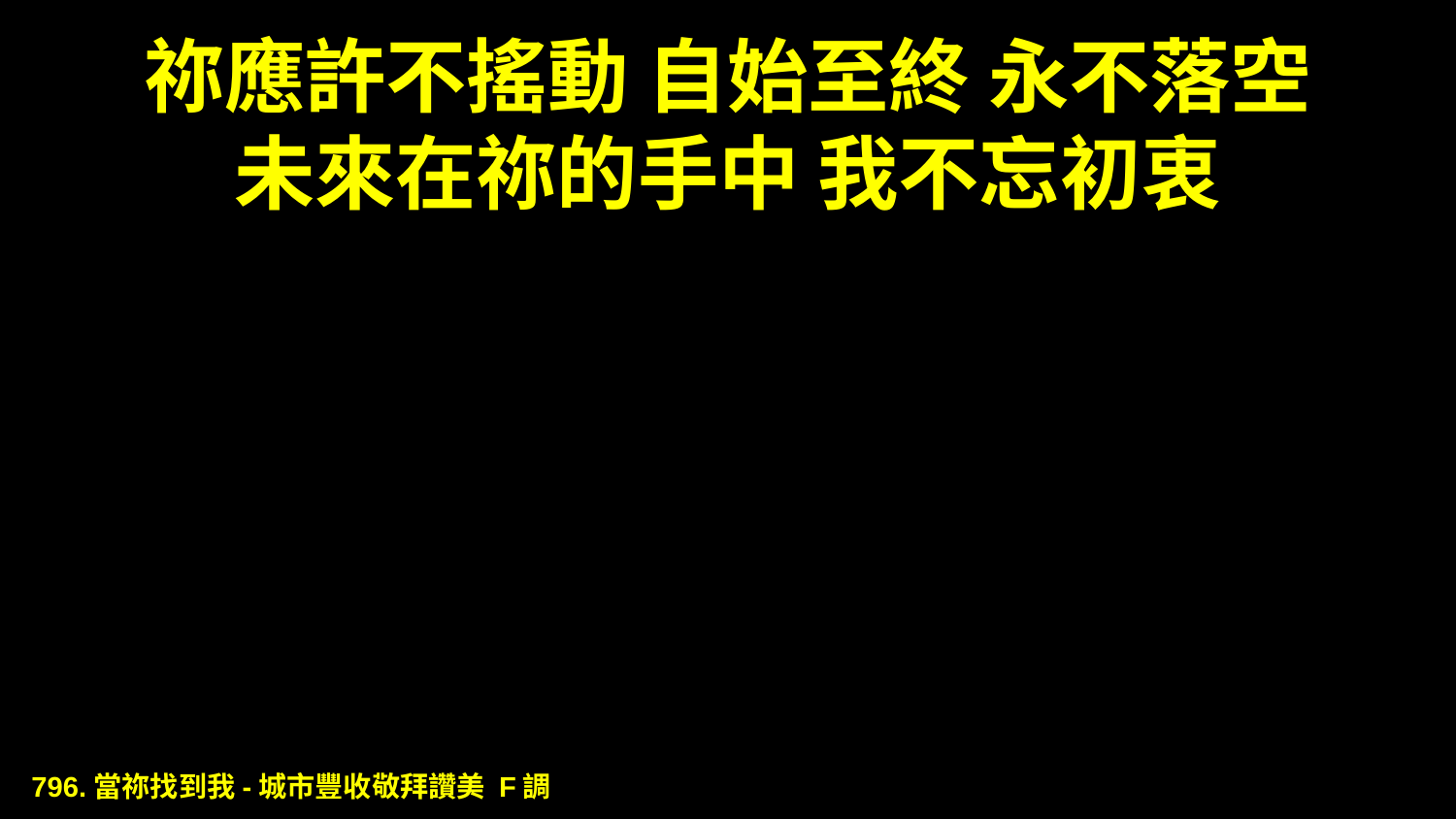

# 祢應許不搖動 自始至終 永不落空 未來在祢的手中 我不忘初衷
796.當祢找到我-城市豐收敬拜讚美 F調